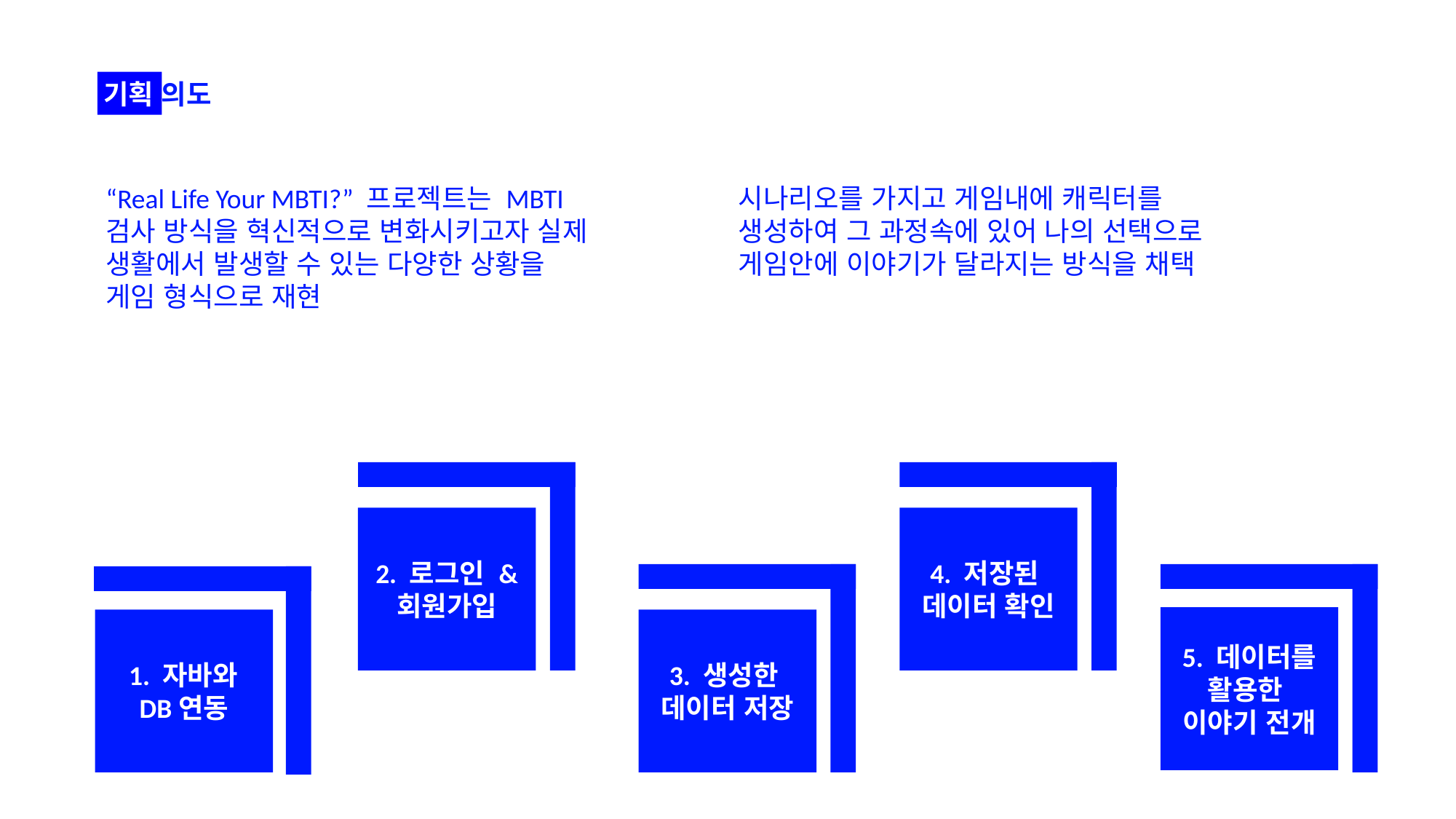

기획 의도

“Real Life Your MBTI?” 프로젝트는 MBTI 검사 방식을 혁신적으로 변화시키고자 실제 생활에서 발생할 수 있는 다양한 상황을
게임 형식으로 재현
시나리오를 가지고 게임내에 캐릭터를
생성하여 그 과정속에 있어 나의 선택으로 게임안에 이야기가 달라지는 방식을 채택

2. 로그인 & 회원가입
4. 저장된
데이터 확인

5. 데이터를 활용한
이야기 전개
 1. 자바와
DB연동
3. 생성한
데이터 저장